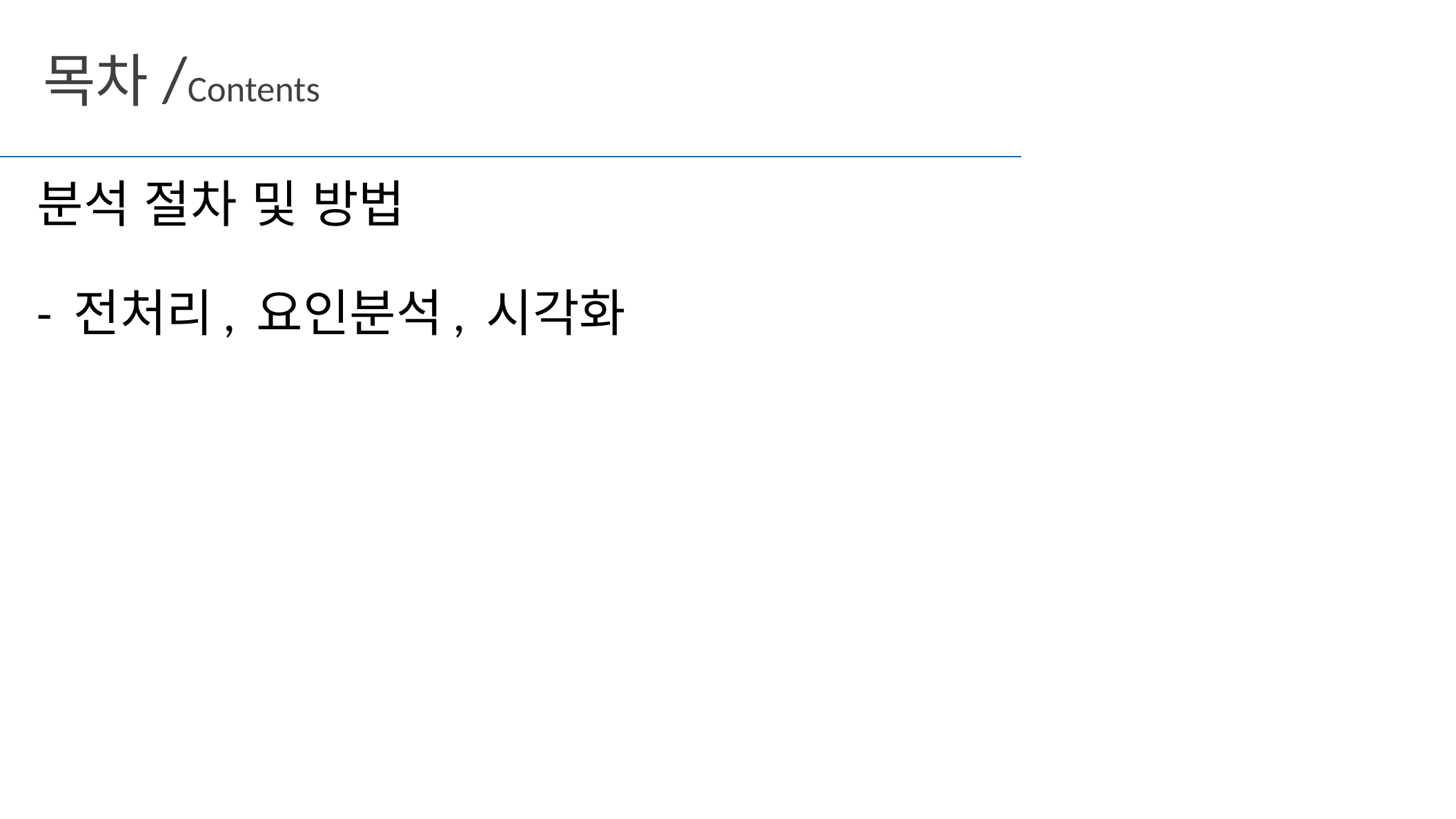

목차/Contents
# 분석 절차 및 방법 - 전처리, 요인분석, 시각화